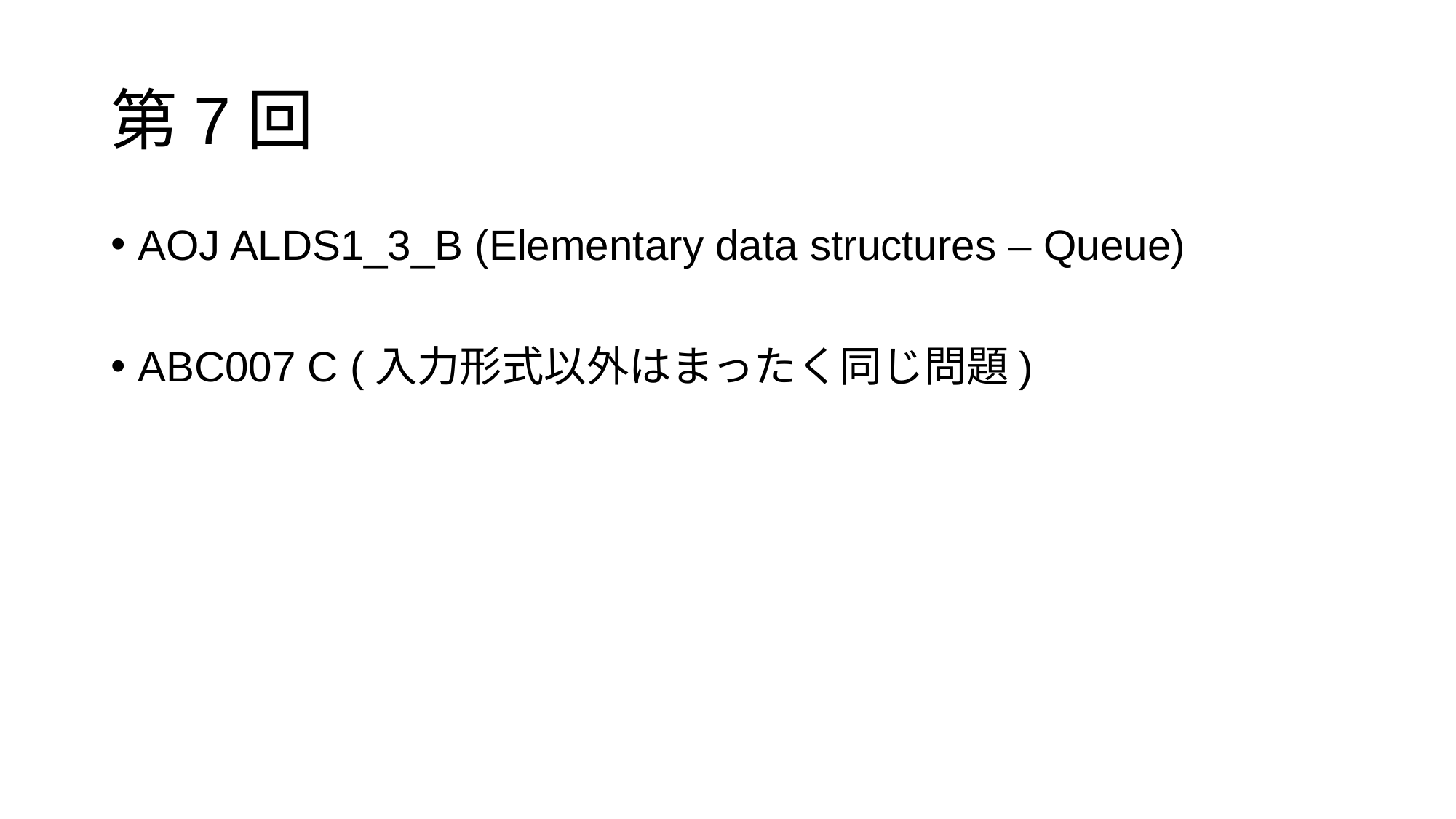

# 第7回
AOJ ALDS1_3_B (Elementary data structures – Queue)

ABC007 C (入力形式以外はまったく同じ問題)